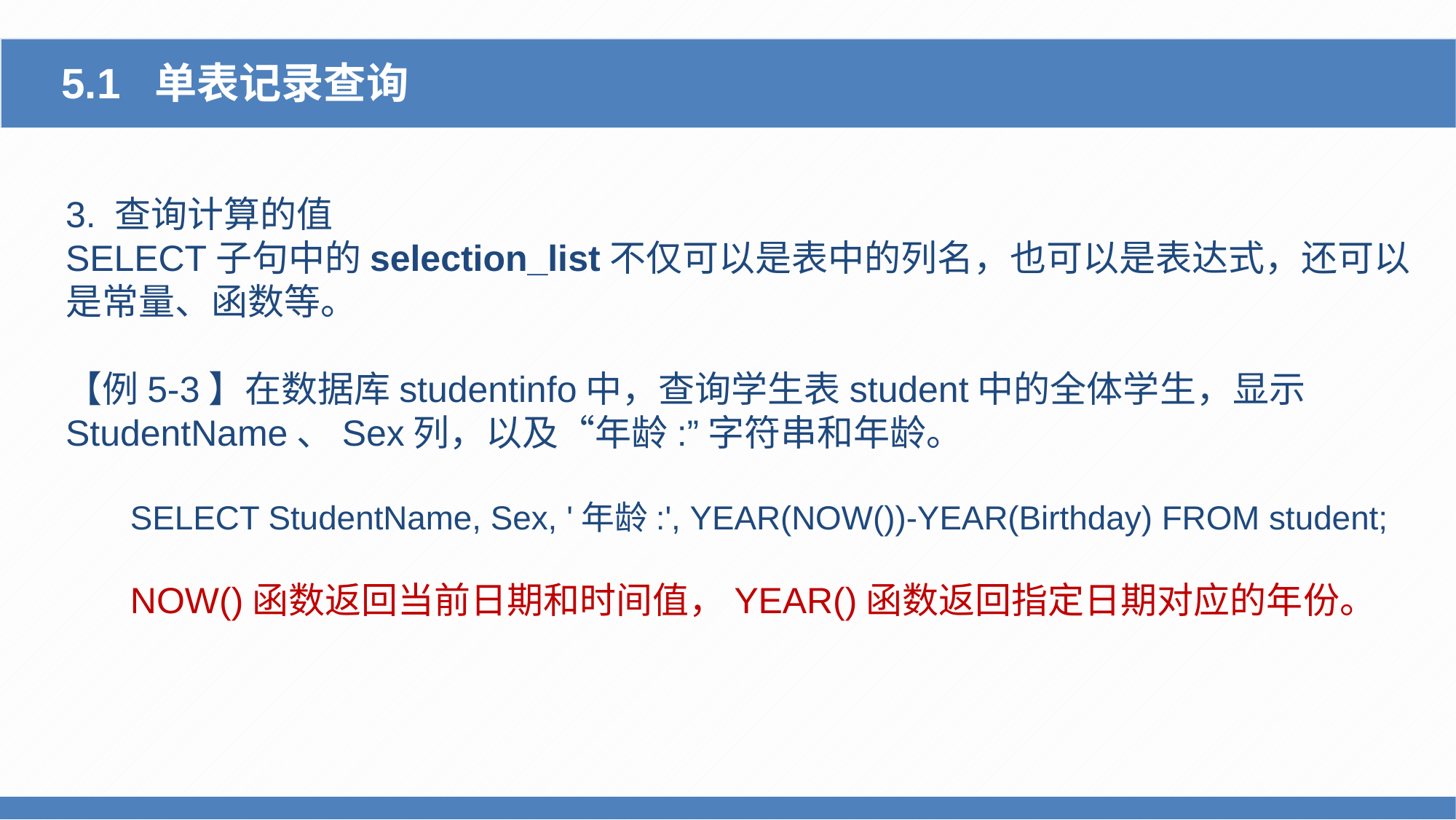

5.1  单表记录查询
3. 查询计算的值
SELECT子句中的selection_list不仅可以是表中的列名，也可以是表达式，还可以是常量、函数等。

【例5-3】在数据库studentinfo中，查询学生表student中的全体学生，显示StudentName、Sex列，以及“年龄:”字符串和年龄。

SELECT StudentName, Sex, '年龄:', YEAR(NOW())-YEAR(Birthday) FROM student;

NOW()函数返回当前日期和时间值，YEAR()函数返回指定日期对应的年份。